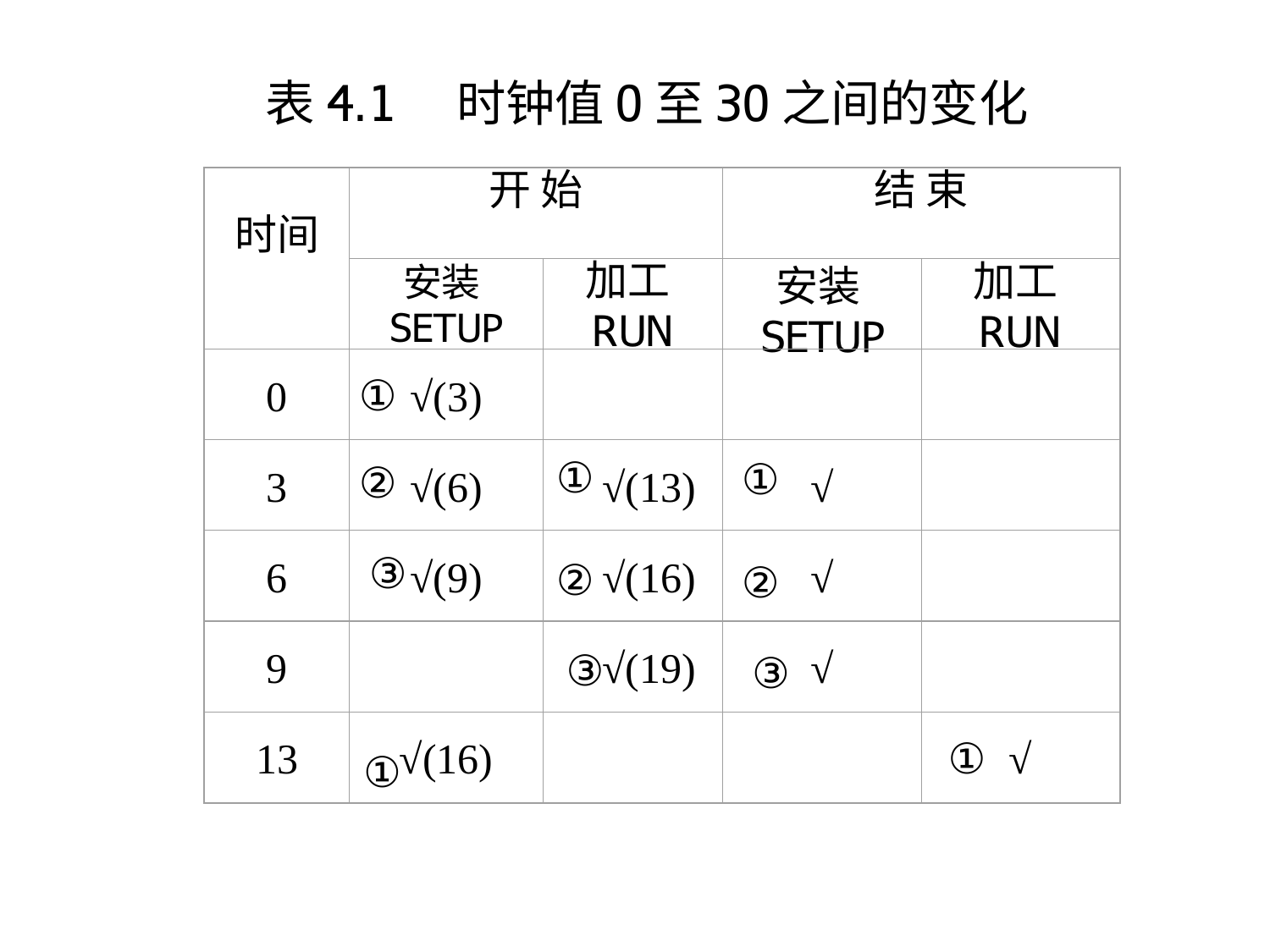

表4.1　时钟值0至30之间的变化

时间

开 始

结 束

安装SETUP

加工RUN

安装SETUP

加工RUN

0

√(3)

3

√(6)

√(13)

√

6

√(9)

√(16)

√

9

√(19)

√

13

√(16)

√
①
①
①
②
③
②
②
③
③
①
①